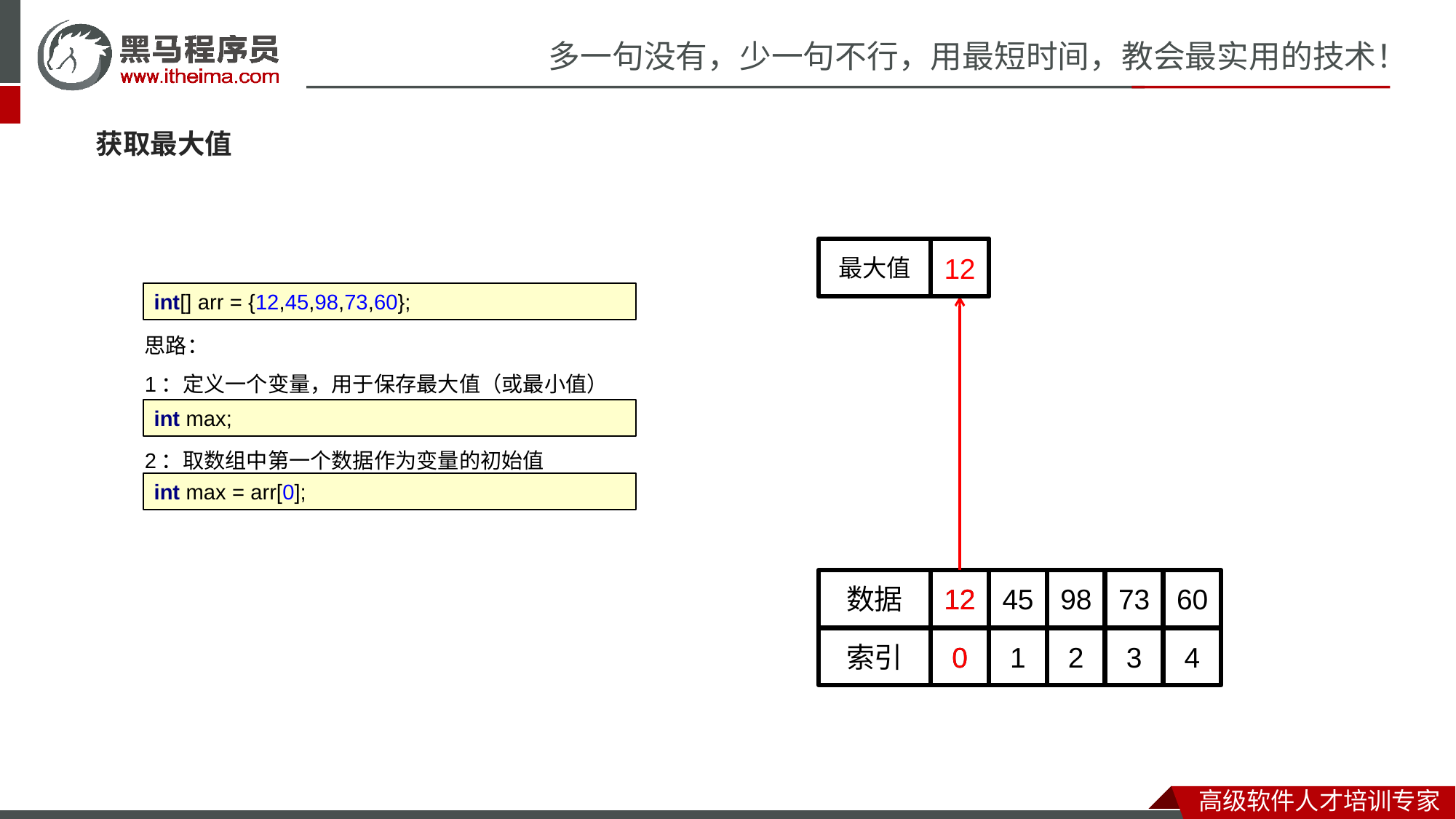

获取最大值
最大值

12
int[] arr = {12,45,98,73,60};
思路：
1：定义一个变量，用于保存最大值（或最小值）

2：取数组中第一个数据作为变量的初始值

int max;
int max = arr[0];
数据
12
12
45
98
73
60
索引
0
0
1
2
3
4